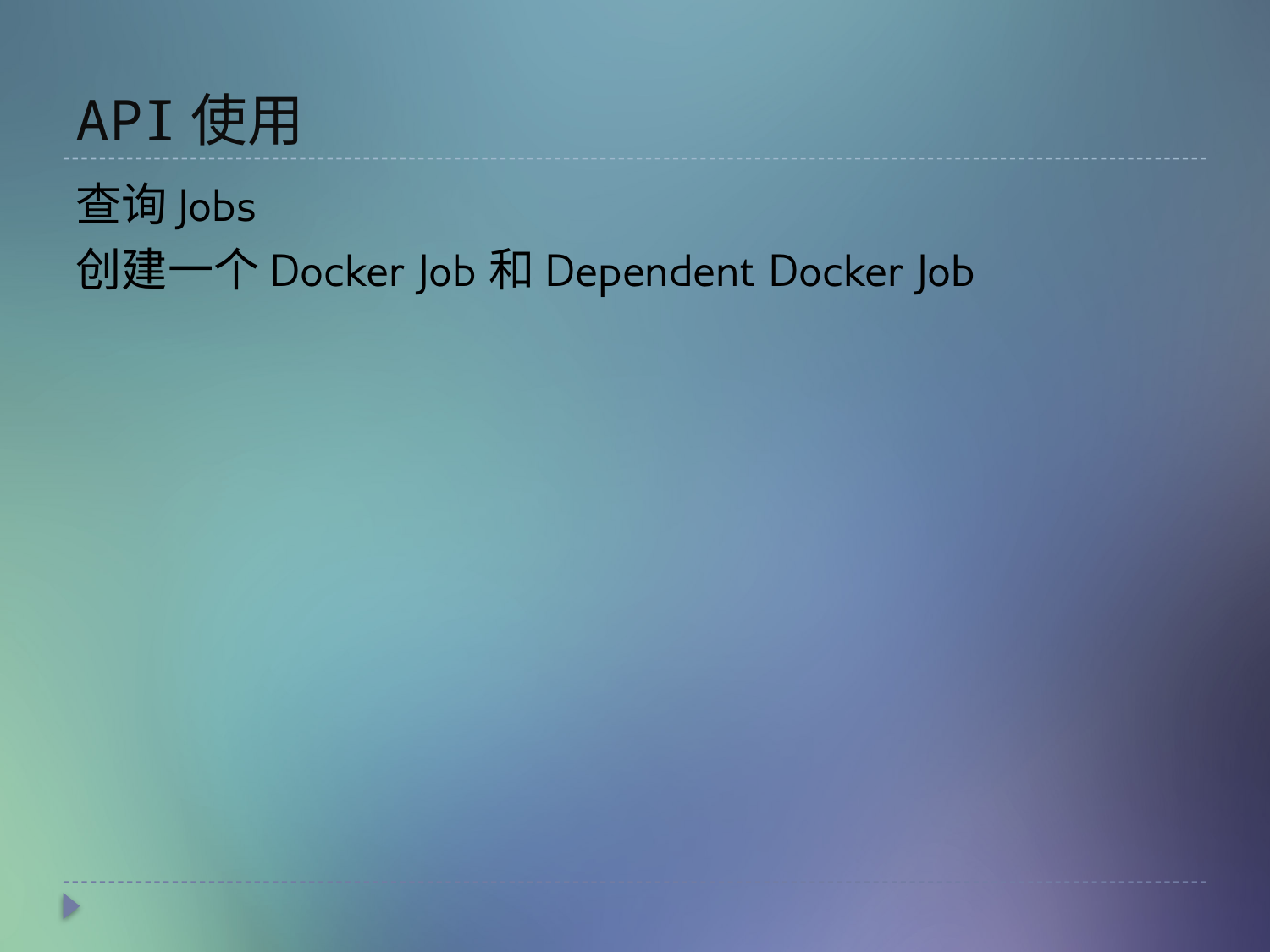

# API使用
查询Jobs
创建一个Docker Job和Dependent Docker Job